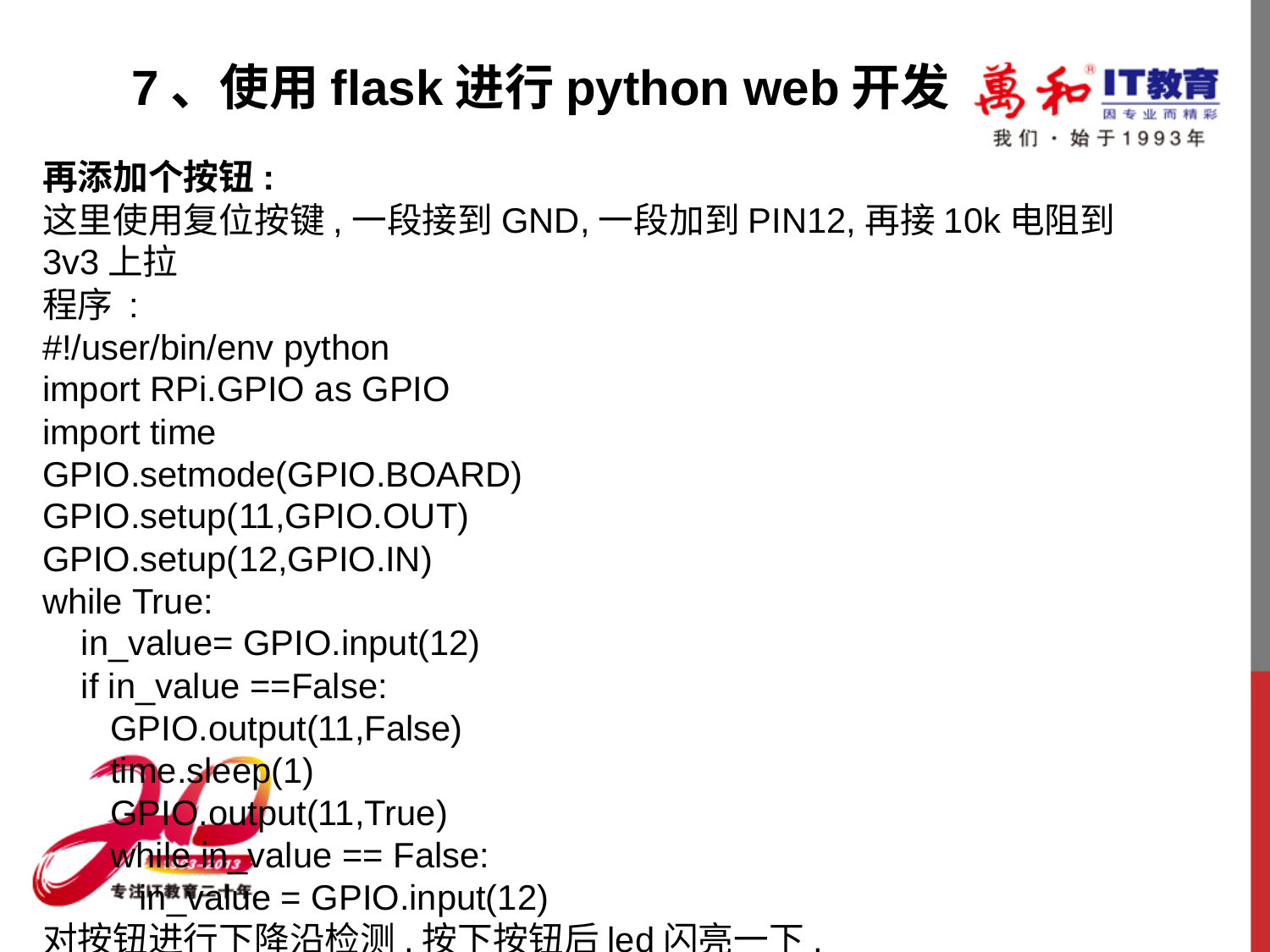

7、使用flask进行python web开发
再添加个按钮:
这里使用复位按键,一段接到GND,一段加到PIN12,再接10k电阻到3v3上拉
程序 :
#!/user/bin/env python
import RPi.GPIO as GPIO
import time
GPIO.setmode(GPIO.BOARD)
GPIO.setup(11,GPIO.OUT)
GPIO.setup(12,GPIO.IN)
while True:
    in_value= GPIO.input(12)
    if in_value ==False:
       GPIO.output(11,False)
       time.sleep(1)
       GPIO.output(11,True)
       while in_value == False:
          in_value = GPIO.input(12)
对按钮进行下降沿检测.按下按钮后led闪亮一下.